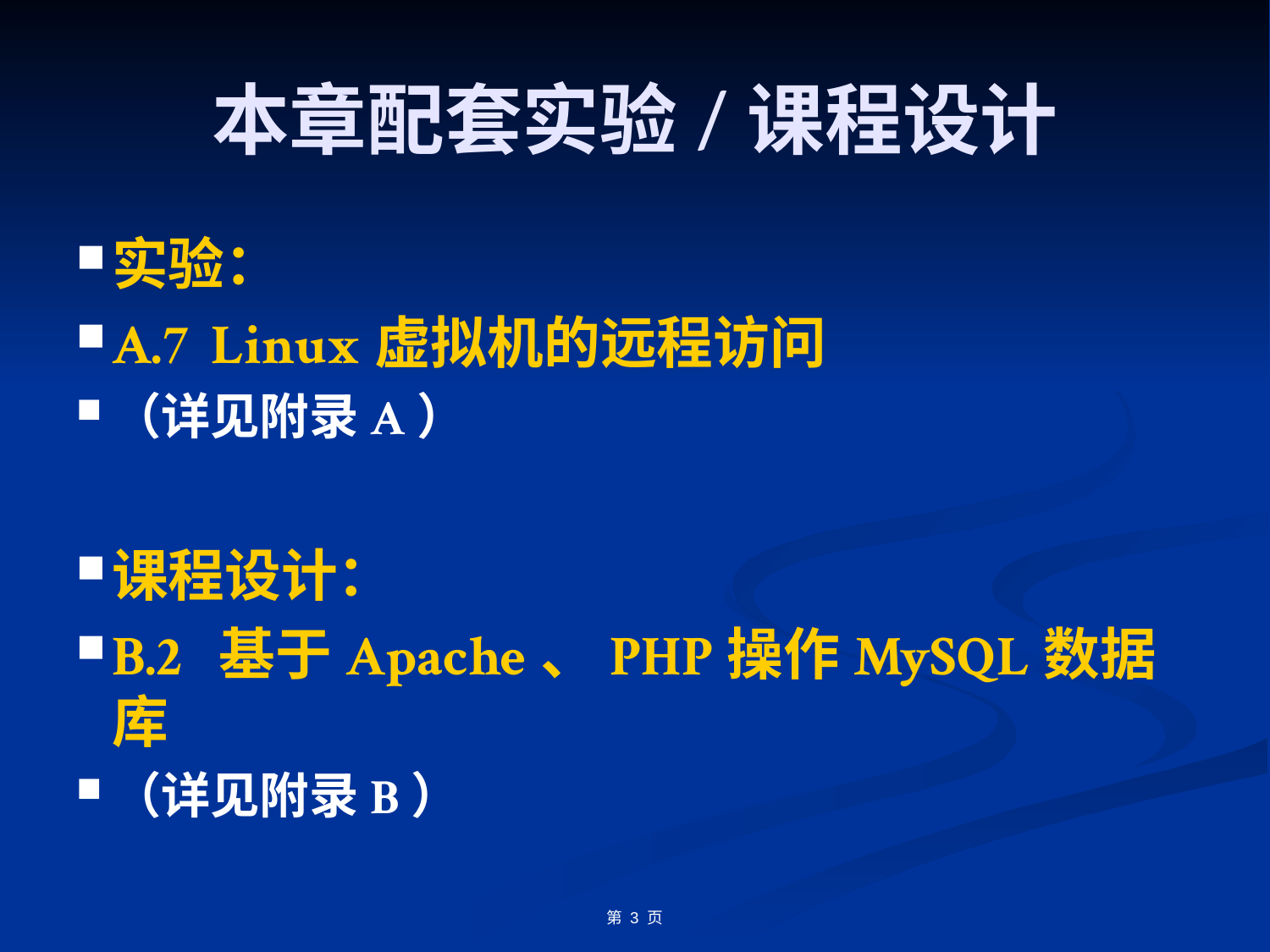

# 本章配套实验/课程设计
实验：
A.7  Linux虚拟机的远程访问
（详见附录A）

课程设计：
B.2  基于Apache、PHP操作MySQL数据库
（详见附录B）

第 3 页